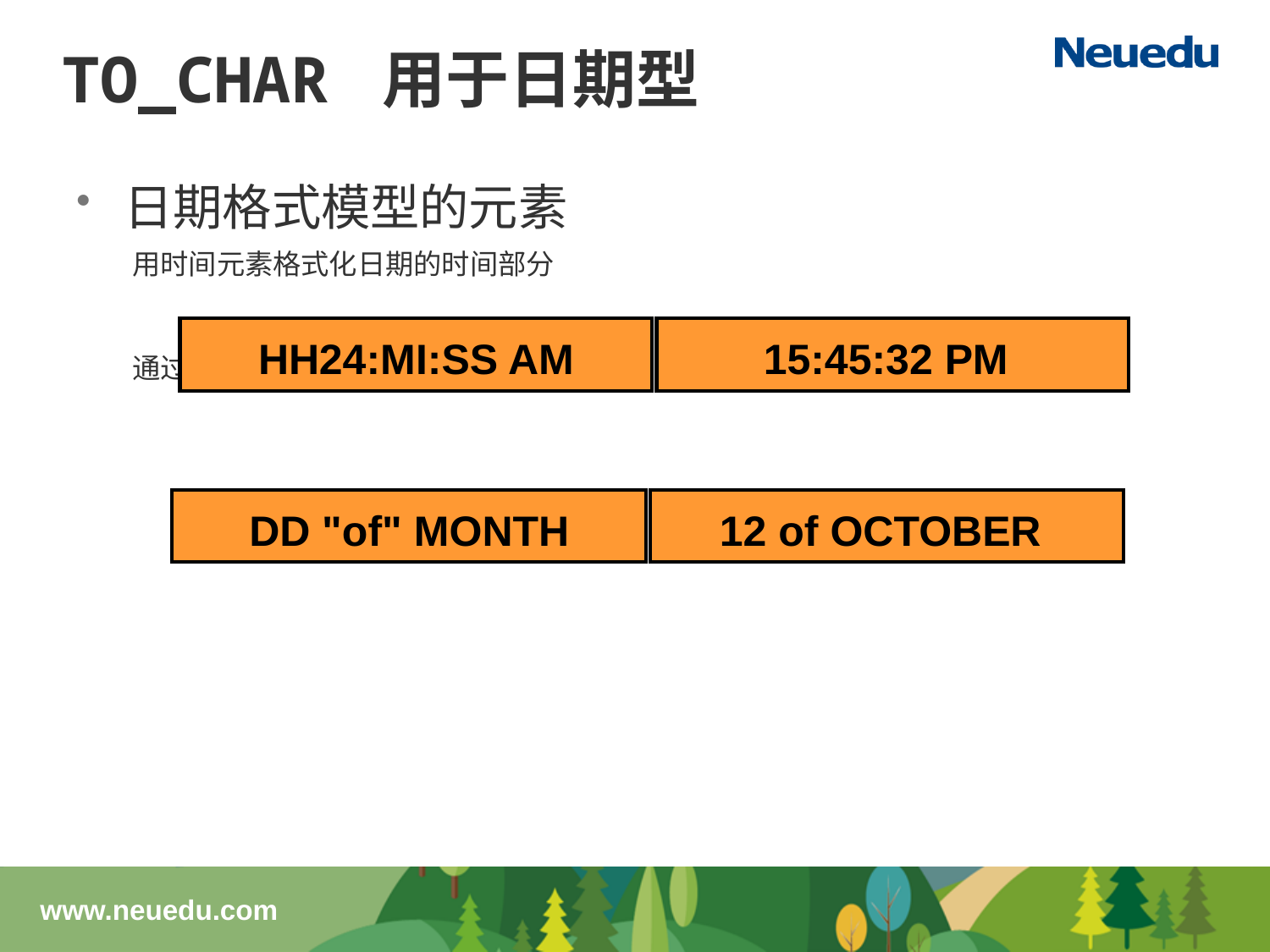

TO_CHAR 用于日期型
日期格式模型的元素
用时间元素格式化日期的时间部分

通过使用双引号可以添加字符串

HH24:MI:SS AM
15:45:32 PM

DD "of" MONTH
12 of OCTOBER